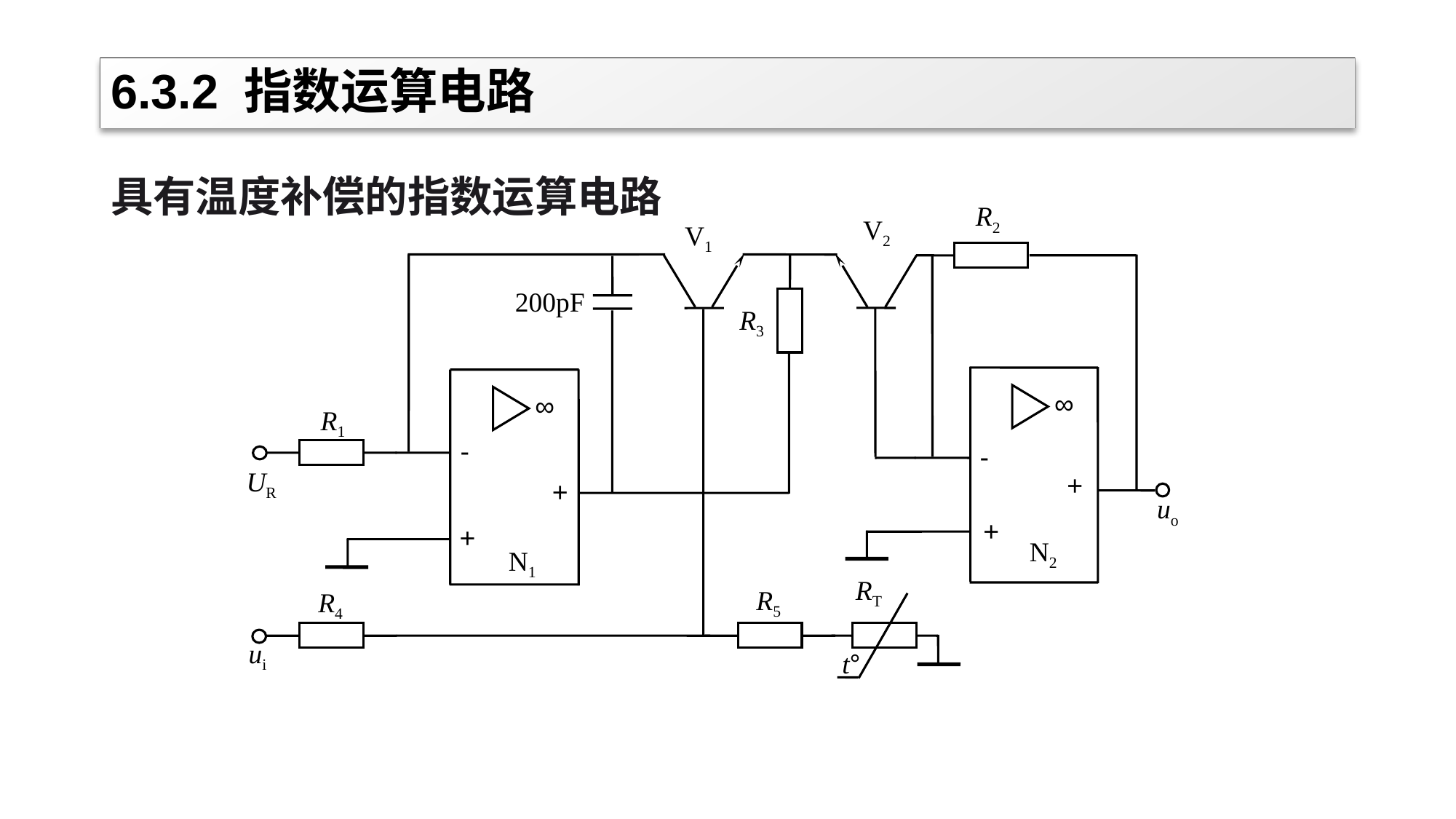

# 6.3.2 指数运算电路

具有温度补偿的指数运算电路

R2
V2
V1

200pF

R3

∞

∞

R1
-
-

UR
+

+

uo

+
+

N2

N1

RT

R5

R4

ui
t°